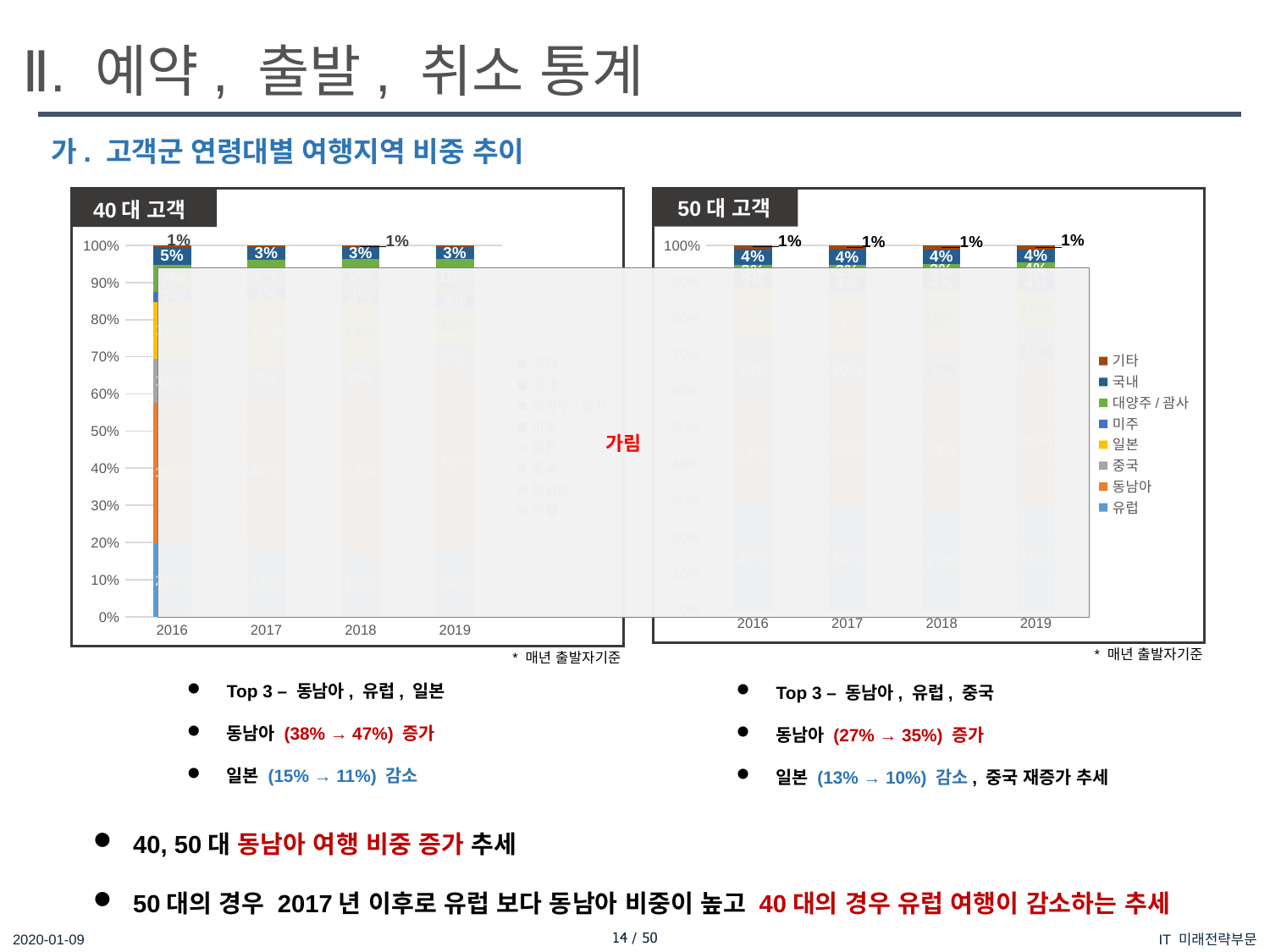

Ⅱ. 예약, 출발, 취소 통계
가. 고객군 연령대별 여행지역 비중 추이

50대 고객

40대 고객

### Chart

| Category | 유럽 | 동남아 | 중국 | 일본 | 미주 | 대양주/괌사 | 국내 | 기타 |
|---|---|---|---|---|---|---|---|---|
| 2016 | 0.1959183093790831 | 0.3792819405783105 | 0.11938305970573197 | 0.15328353121626995 | 0.0266857921945123 | 0.07416349485883088 | 0.046213713571550304 | 0.005070158495710958 |
| 2017 | 0.18165519219736087 | 0.42050344234079173 | 0.07112975712373303 | 0.1807707018550392 | 0.03025196022183974 | 0.07782319755211321 | 0.03289347867661121 | 0.0049722700325109965 |
| 2018 | 0.16687325689494886 | 0.438475840861958 | 0.07586231555862792 | 0.16642034754833018 | 0.029462944864246384 | 0.08749493456651808 | 0.030046959548044146 | 0.0053634001573264044 |
| 2019 | 0.17782458064355325 | 0.4790633334164153 | 0.07297923780563795 | 0.10469579521946112 | 0.031018668527703696 | 0.09836494603823434 | 0.03146731138306622 | 0.004586126965928068 |

### Chart

| Category | 유럽 | 동남아 | 중국 | 일본 | 미주 | 대양주/괌사 | 국내 | 기타 |
|---|---|---|---|---|---|---|---|---|
| 2016 | 0.28976303052345914 | 0.27294854936630947 | 0.18759850413600798 | 0.13355528821494186 | 0.030821885870426842 | 0.032034244467448174 | 0.04444693133387423 | 0.008831566087532291 |
| 2017 | 0.2822881780036186 | 0.32661970204411594 | 0.09868730030411518 | 0.1661469761712284 | 0.038264618701158715 | 0.03429957269892597 | 0.04209877968972553 | 0.011594872387111675 |
| 2018 | 0.26792725173210163 | 0.33312644341801384 | 0.11515588914549653 | 0.1620958429561201 | 0.037016454965357964 | 0.034540993071593536 | 0.03872690531177829 | 0.011410219399538107 |
| 2019 | 0.2856995185918072 | 0.3570616379692253 | 0.13017218464809946 | 0.10433710387193951 | 0.03887444992468767 | 0.03620898431731593 | 0.03687350482884905 | 0.010772615848075843 |
가림
* 매년 출발자기준
* 매년 출발자기준
Top 3 – 동남아, 유럽, 일본
동남아 (38% → 47%) 증가
일본 (15% → 11%) 감소

Top 3 – 동남아, 유럽, 중국
동남아 (27% → 35%) 증가
일본 (13% → 10%) 감소, 중국 재증가 추세
40, 50대 동남아 여행 비중 증가 추세
50대의 경우 2017년 이후로 유럽 보다 동남아 비중이 높고 40대의 경우 유럽 여행이 감소하는 추세
14 / 50
IT 미래전략부문
2020-01-09